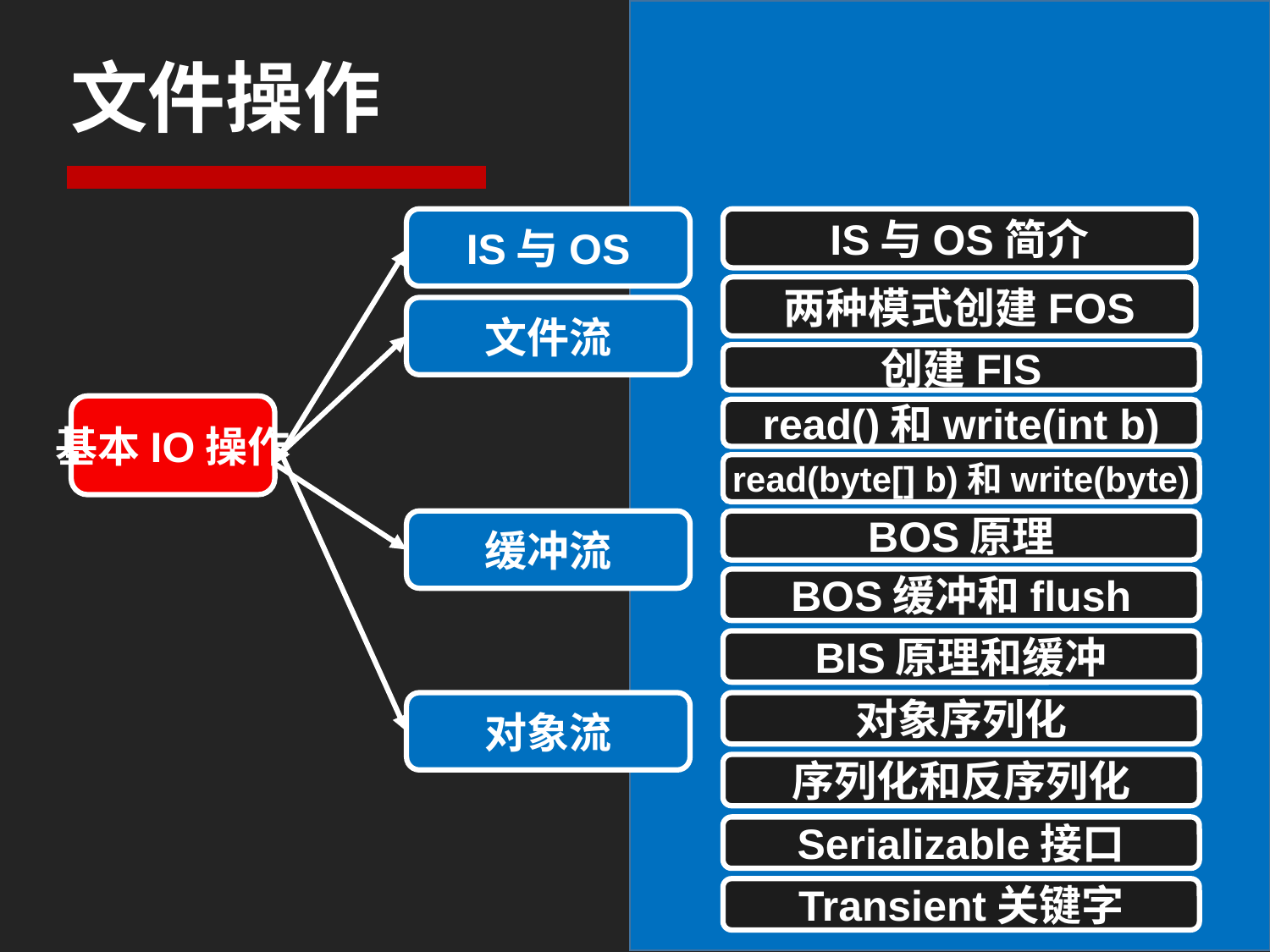

# 文件操作

IS与OS
IS与OS简介
两种模式创建FOS
文件流
创建FIS
基本IO操作
read()和write(int b)
read(byte[] b)和write(byte)
缓冲流
BOS原理
BOS缓冲和flush
BIS原理和缓冲
对象流
对象序列化
序列化和反序列化
Serializable接口
Transient关键字